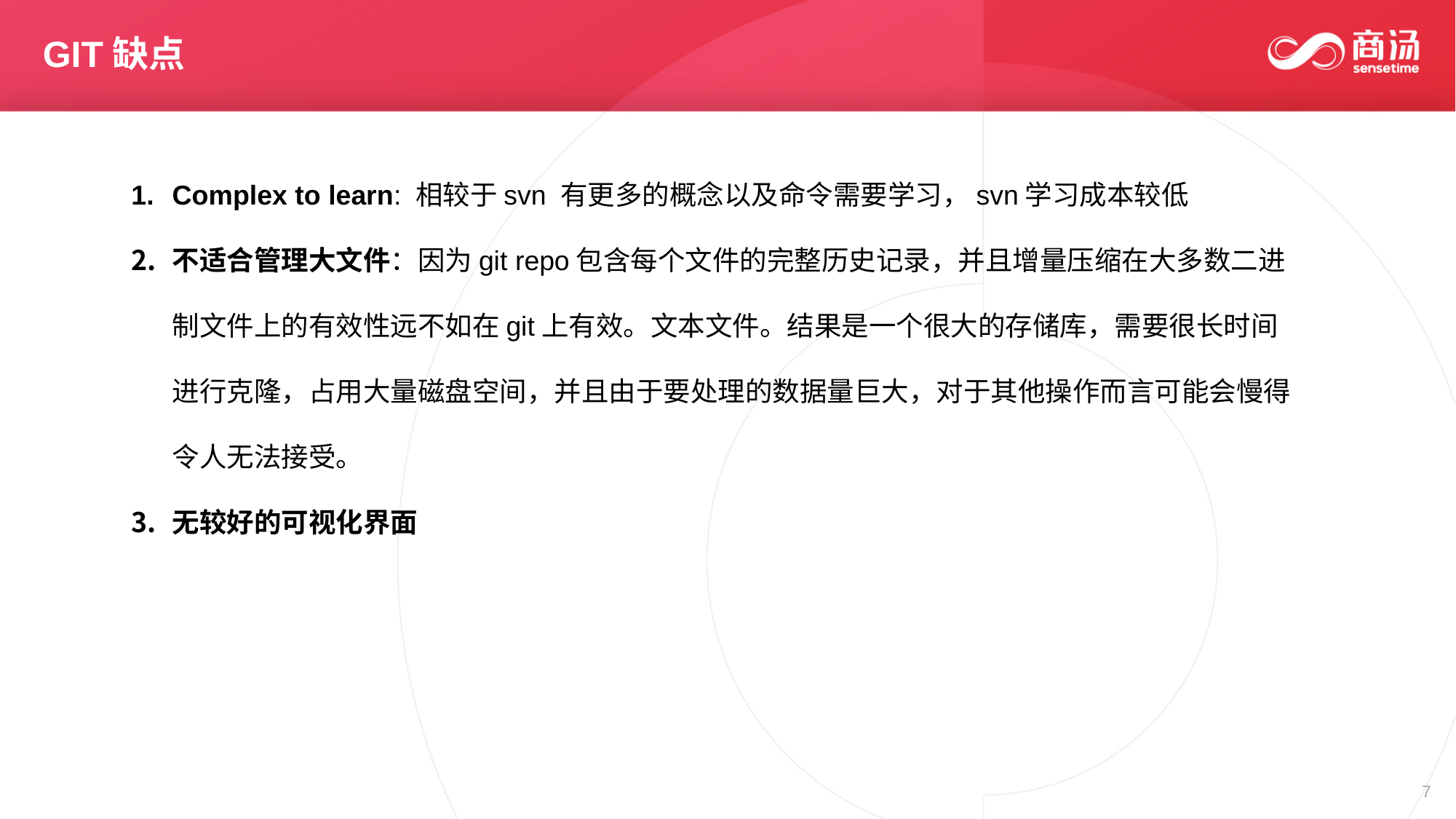

GIT缺点
Complex to learn: 相较于svn 有更多的概念以及命令需要学习，svn学习成本较低
不适合管理大文件：因为git repo包含每个文件的完整历史记录，并且增量压缩在大多数二进制文件上的有效性远不如在git上有效。文本文件。结果是一个很大的存储库，需要很长时间进行克隆，占用大量磁盘空间，并且由于要处理的数据量巨大，对于其他操作而言可能会慢得令人无法接受。
无较好的可视化界面
7